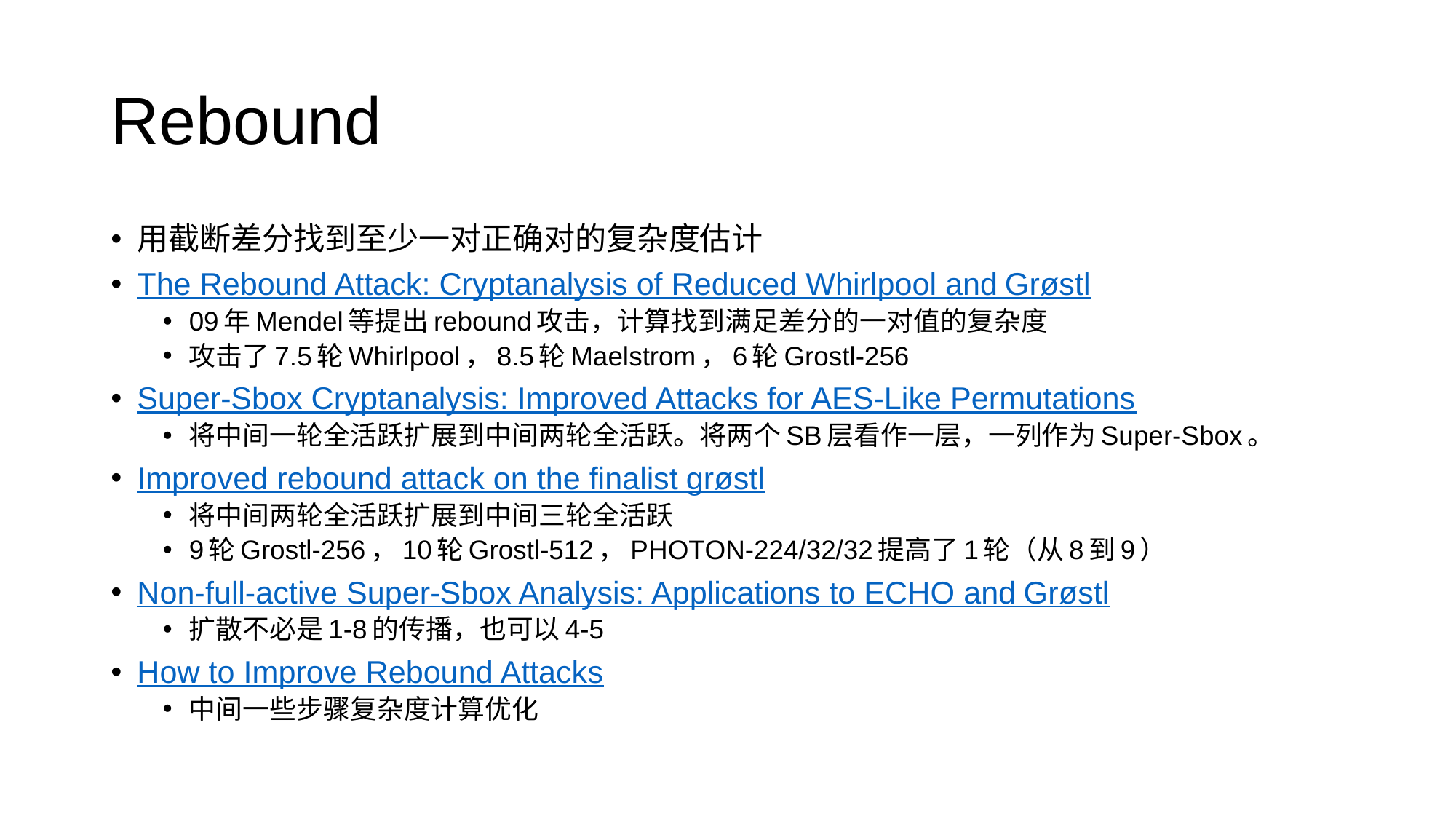

# Rebound
用截断差分找到至少一对正确对的复杂度估计
The Rebound Attack: Cryptanalysis of Reduced Whirlpool and Grøstl
09年Mendel等提出rebound攻击，计算找到满足差分的一对值的复杂度
攻击了7.5轮Whirlpool，8.5轮Maelstrom，6轮Grostl-256
Super-Sbox Cryptanalysis: Improved Attacks for AES-Like Permutations
将中间一轮全活跃扩展到中间两轮全活跃。将两个SB层看作一层，一列作为Super-Sbox。
Improved rebound attack on the finalist grøstl
将中间两轮全活跃扩展到中间三轮全活跃
9轮Grostl-256，10轮Grostl-512，PHOTON-224/32/32提高了1轮（从8到9）
Non-full-active Super-Sbox Analysis: Applications to ECHO and Grøstl
扩散不必是1-8的传播，也可以4-5
How to Improve Rebound Attacks
中间一些步骤复杂度计算优化